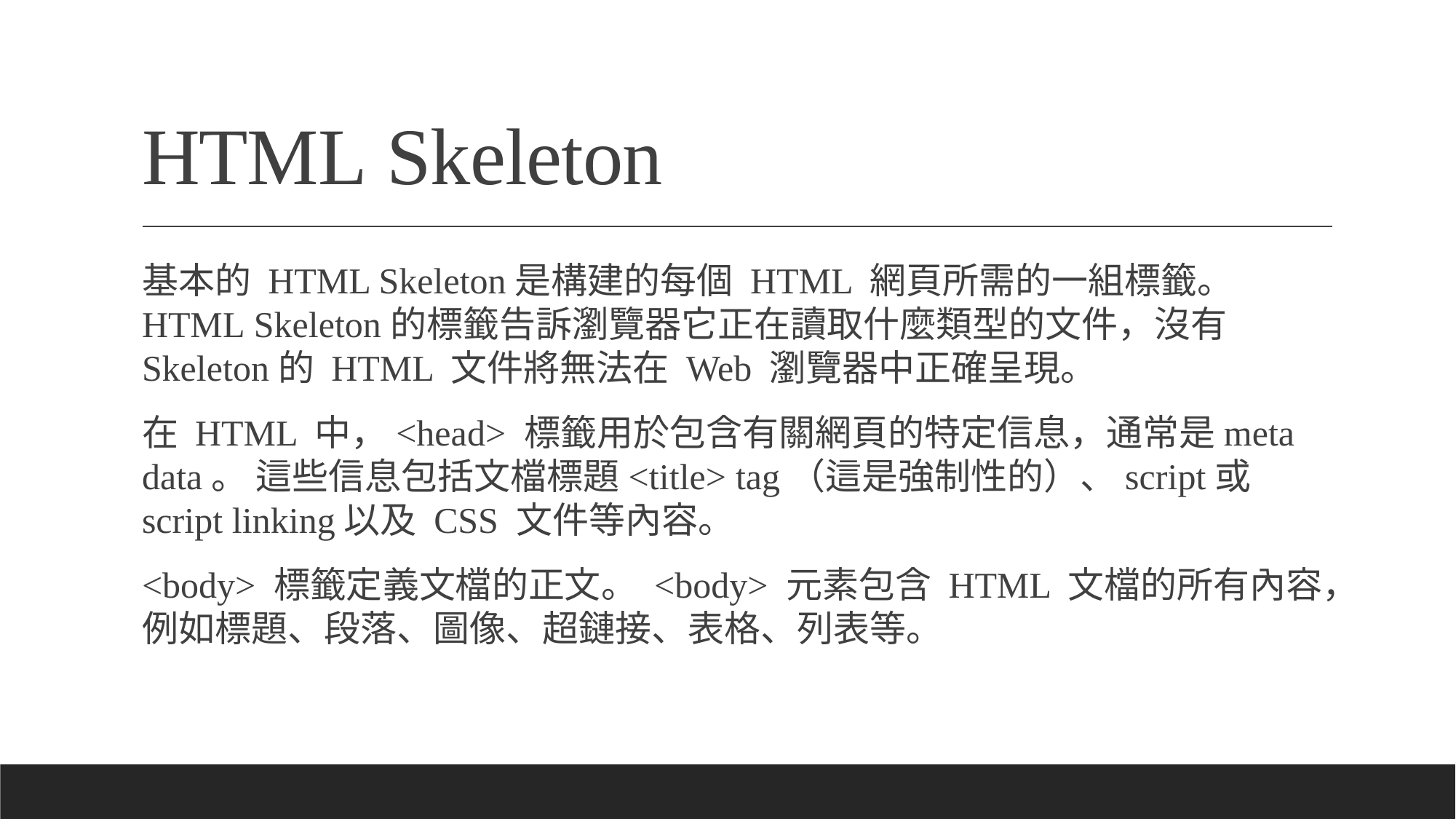

# HTML Skeleton
基本的 HTML Skeleton是構建的每個 HTML 網頁所需的一組標籤。 HTML Skeleton的標籤告訴瀏覽器它正在讀取什麼類型的文件，沒有Skeleton的 HTML 文件將無法在 Web 瀏覽器中正確呈現。
在 HTML 中，<head> 標籤用於包含有關網頁的特定信息，通常是meta data。 這些信息包括文檔標題<title> tag（這是強制性的）、script或script linking以及 CSS 文件等內容。
<body> 標籤定義文檔的正文。 <body> 元素包含 HTML 文檔的所有內容，例如標題、段落、圖像、超鏈接、表格、列表等。